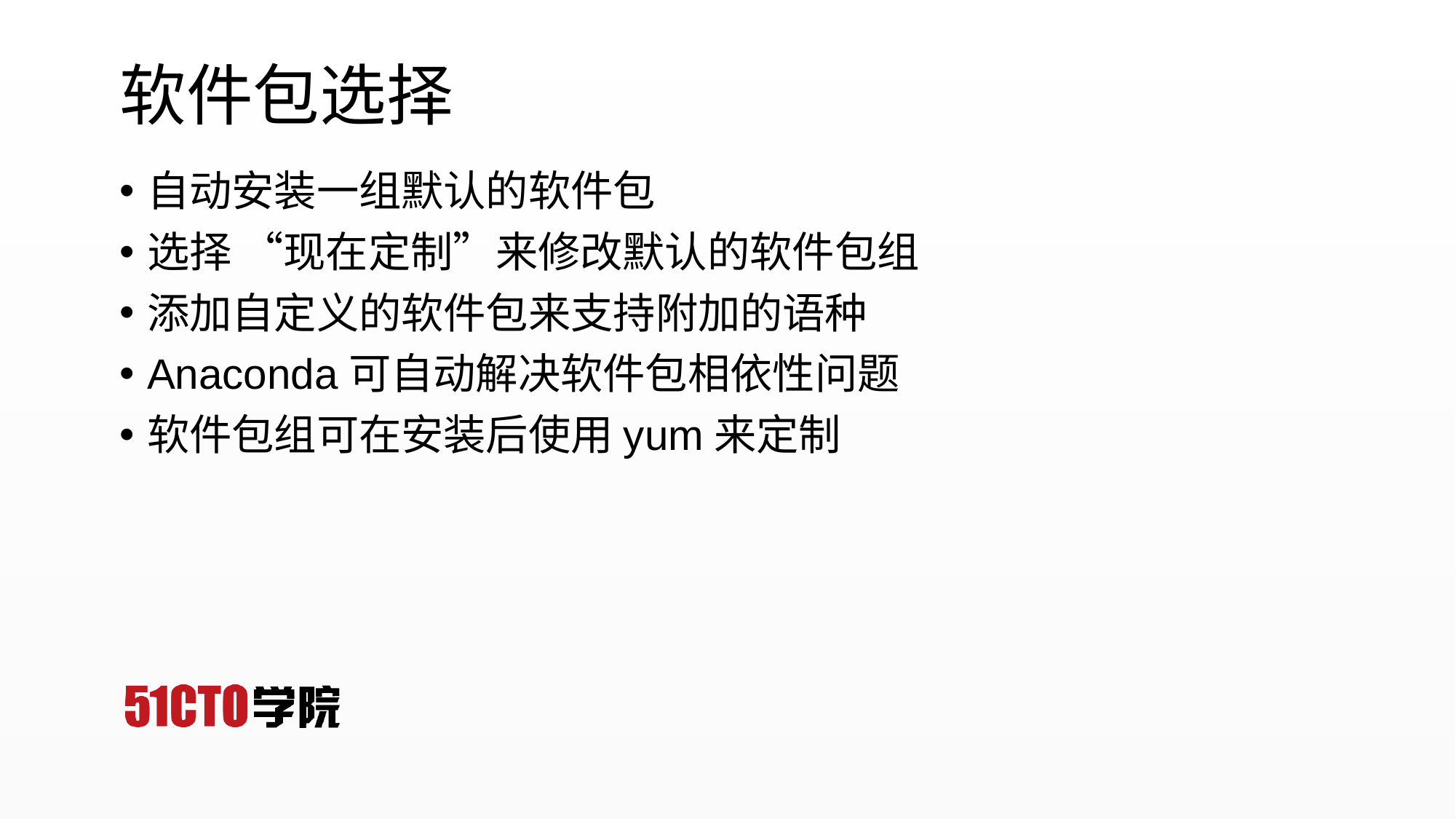

# 软件包选择
自动安装一组默认的软件包
选择 “现在定制”来修改默认的软件包组
添加自定义的软件包来支持附加的语种
Anaconda可自动解决软件包相依性问题
软件包组可在安装后使用yum来定制